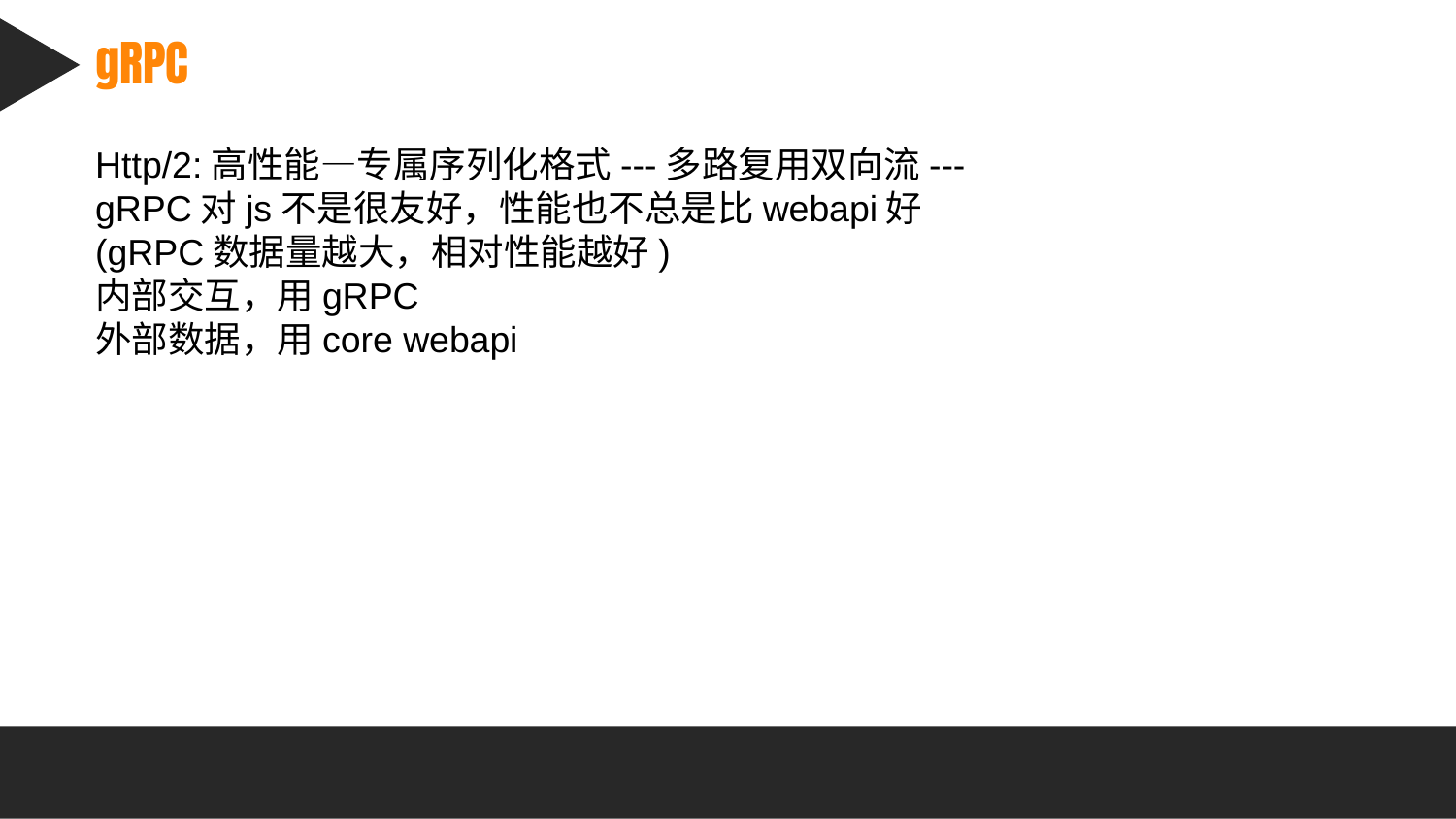

gRPC
Http/2:高性能—专属序列化格式---多路复用双向流---
gRPC对js不是很友好，性能也不总是比webapi好
(gRPC数据量越大，相对性能越好)
内部交互，用gRPC
外部数据，用core webapi